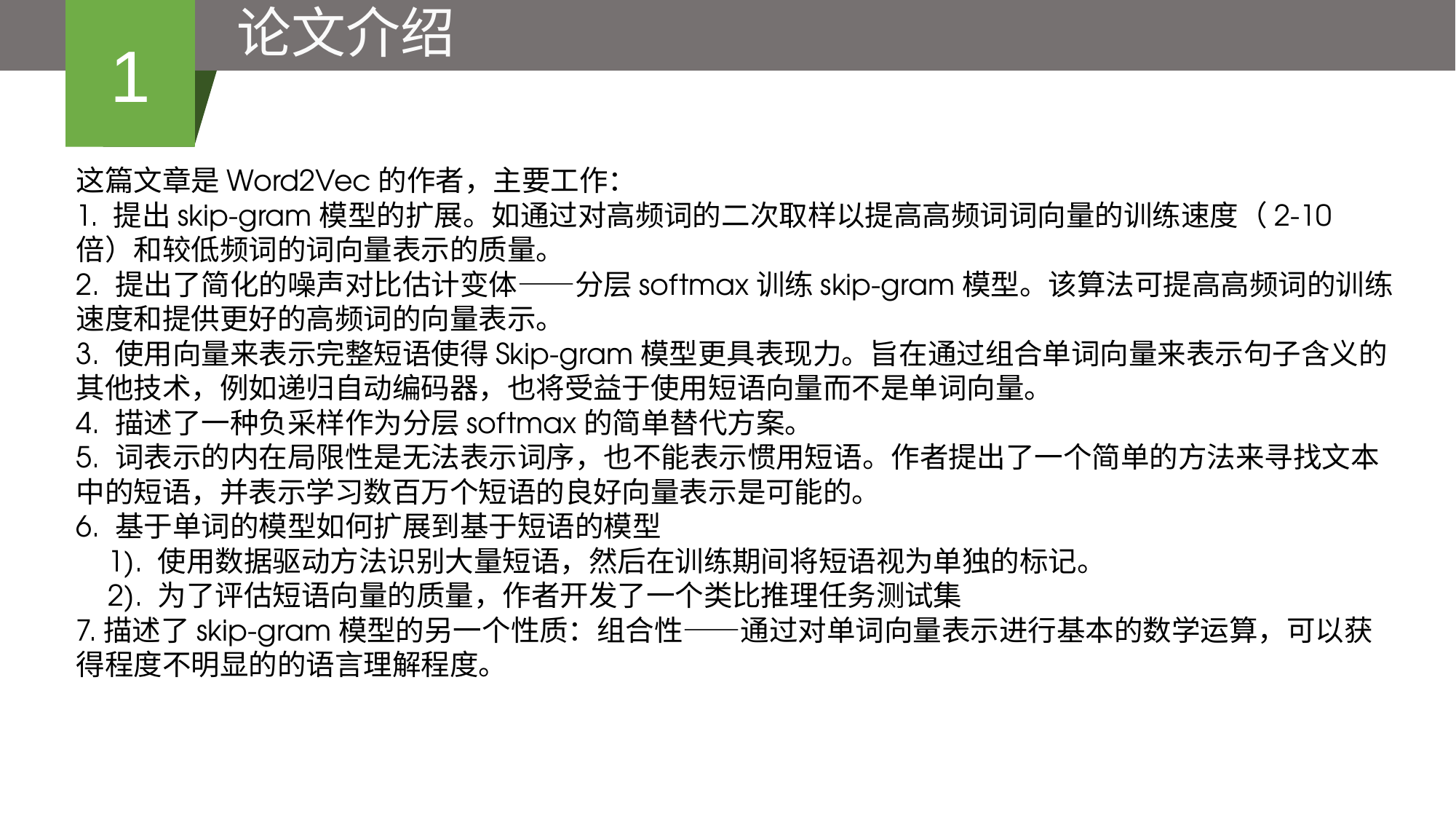

论文介绍
1

这篇文章是Word2Vec的作者，主要工作：
1. 提出skip-gram模型的扩展。如通过对高频词的二次取样以提高高频词词向量的训练速度（2-10倍）和较低频词的词向量表示的质量。
2. 提出了简化的噪声对比估计变体——分层softmax训练skip-gram模型。该算法可提高高频词的训练速度和提供更好的高频词的向量表示。
3. 使用向量来表示完整短语使得Skip-gram模型更具表现力。旨在通过组合单词向量来表示句子含义的其他技术，例如递归自动编码器，也将受益于使用短语向量而不是单词向量。
4. 描述了一种负采样作为分层softmax的简单替代方案。
5. 词表示的内在局限性是无法表示词序，也不能表示惯用短语。作者提出了一个简单的方法来寻找文本中的短语，并表示学习数百万个短语的良好向量表示是可能的。
6. 基于单词的模型如何扩展到基于短语的模型
    1). 使用数据驱动方法识别大量短语，然后在训练期间将短语视为单独的标记。
    2). 为了评估短语向量的质量，作者开发了一个类比推理任务测试集
7.描述了skip-gram模型的另一个性质：组合性——通过对单词向量表示进行基本的数学运算，可以获得程度不明显的的语言理解程度。
输入文字
Click to edit